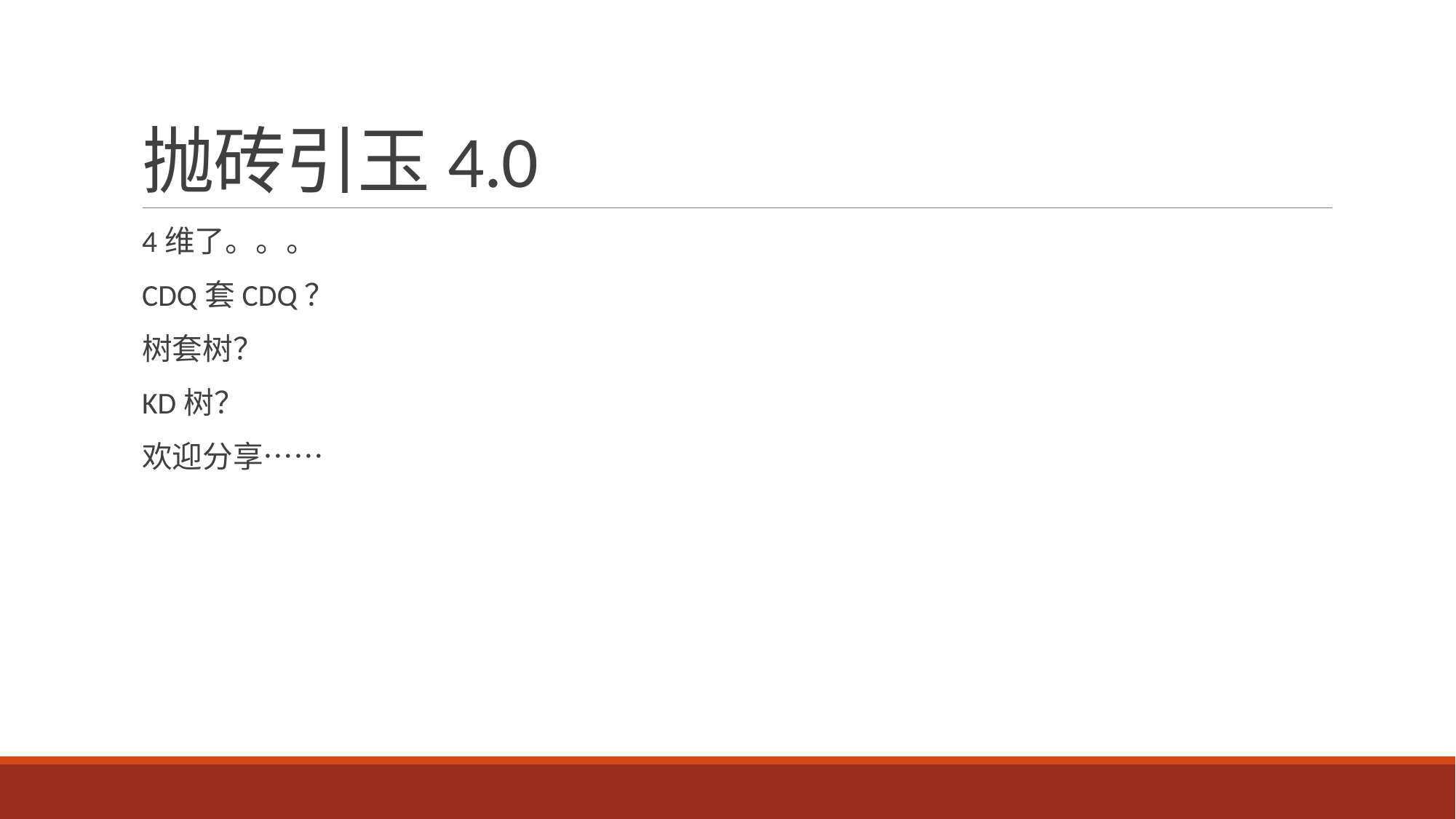

# 抛砖引玉4.0
4维了。。。
CDQ套CDQ？
树套树？
KD树？
欢迎分享……